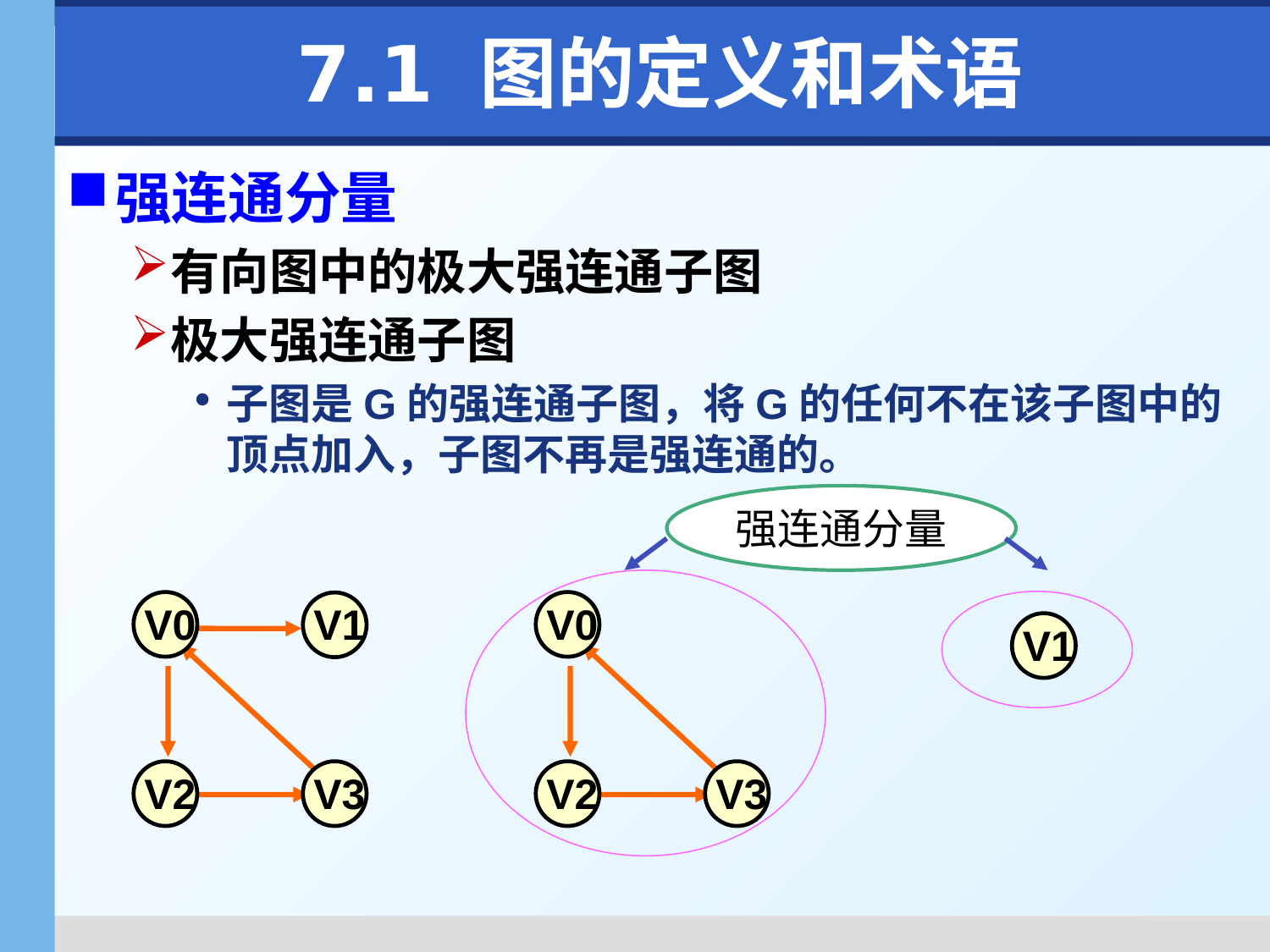

# 7.1 图的定义和术语
强连通分量
有向图中的极大强连通子图
极大强连通子图
子图是G的强连通子图，将G的任何不在该子图中的顶点加入，子图不再是强连通的。

强连通分量

 V0

 V2

 V3

 V1

 V0

 V1

 V2

 V3